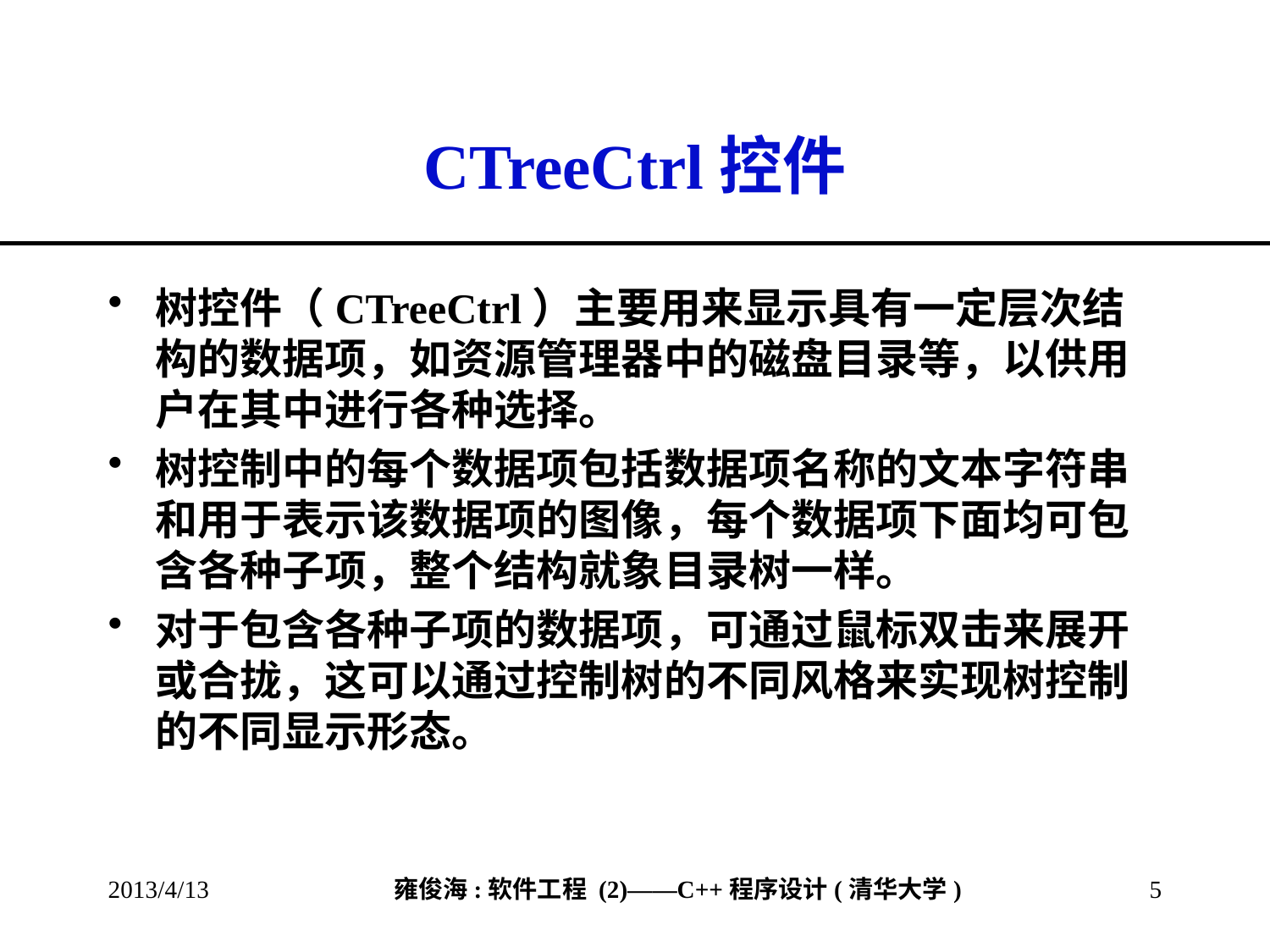

# CTreeCtrl控件
树控件（CTreeCtrl）主要用来显示具有一定层次结构的数据项，如资源管理器中的磁盘目录等，以供用户在其中进行各种选择。
树控制中的每个数据项包括数据项名称的文本字符串和用于表示该数据项的图像，每个数据项下面均可包含各种子项，整个结构就象目录树一样。
对于包含各种子项的数据项，可通过鼠标双击来展开或合拢，这可以通过控制树的不同风格来实现树控制的不同显示形态。
2013/4/13
5